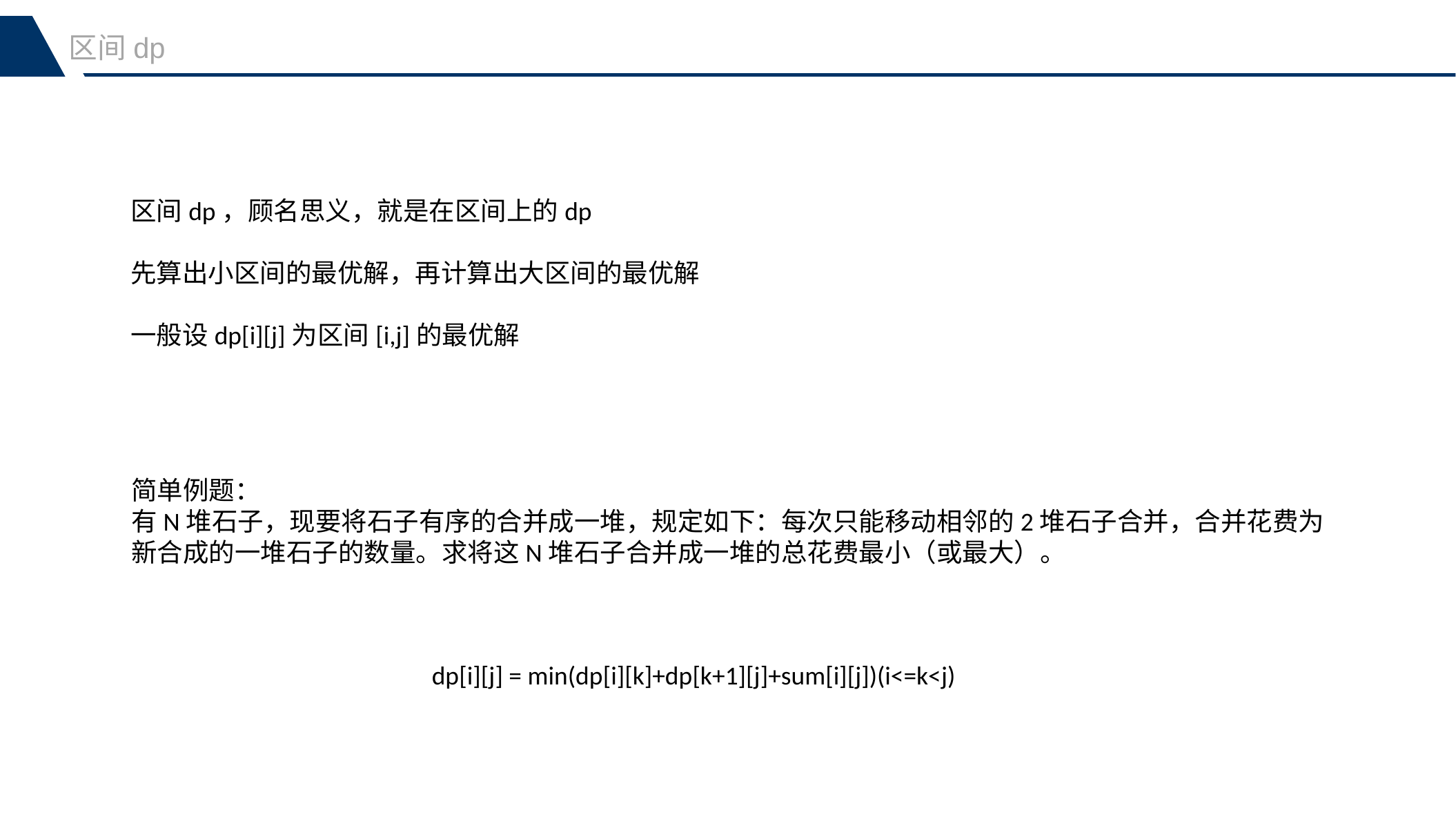

区间dp

区间dp，顾名思义，就是在区间上的dp

先算出小区间的最优解，再计算出大区间的最优解

一般设dp[i][j]为区间[i,j]的最优解
简单例题：
有N堆石子，现要将石子有序的合并成一堆，规定如下：每次只能移动相邻的2堆石子合并，合并花费为新合成的一堆石子的数量。求将这N堆石子合并成一堆的总花费最小（或最大）。
dp[i][j] = min(dp[i][k]+dp[k+1][j]+sum[i][j])(i<=k<j)